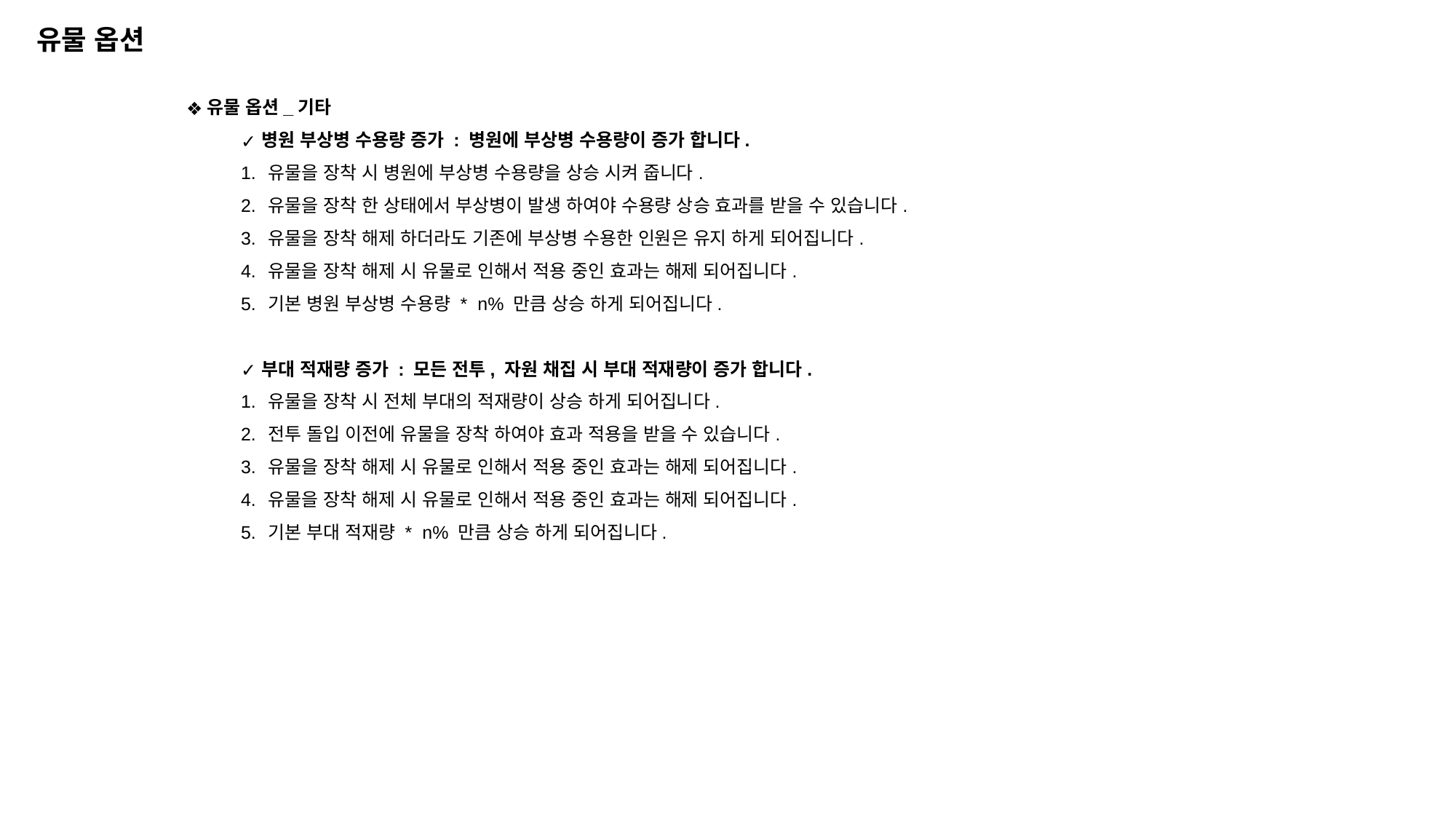

유물 옵션
유물 옵션_기타
병원 부상병 수용량 증가 : 병원에 부상병 수용량이 증가 합니다.
유물을 장착 시 병원에 부상병 수용량을 상승 시켜 줍니다.
유물을 장착 한 상태에서 부상병이 발생 하여야 수용량 상승 효과를 받을 수 있습니다.
유물을 장착 해제 하더라도 기존에 부상병 수용한 인원은 유지 하게 되어집니다.
유물을 장착 해제 시 유물로 인해서 적용 중인 효과는 해제 되어집니다.
기본 병원 부상병 수용량 *  n% 만큼 상승 하게 되어집니다.

부대 적재량 증가 : 모든 전투, 자원 채집 시 부대 적재량이 증가 합니다.
유물을 장착 시 전체 부대의 적재량이 상승 하게 되어집니다.
전투 돌입 이전에 유물을 장착 하여야 효과 적용을 받을 수 있습니다.
유물을 장착 해제 시 유물로 인해서 적용 중인 효과는 해제 되어집니다.
유물을 장착 해제 시 유물로 인해서 적용 중인 효과는 해제 되어집니다.
기본 부대 적재량 *  n% 만큼 상승 하게 되어집니다.